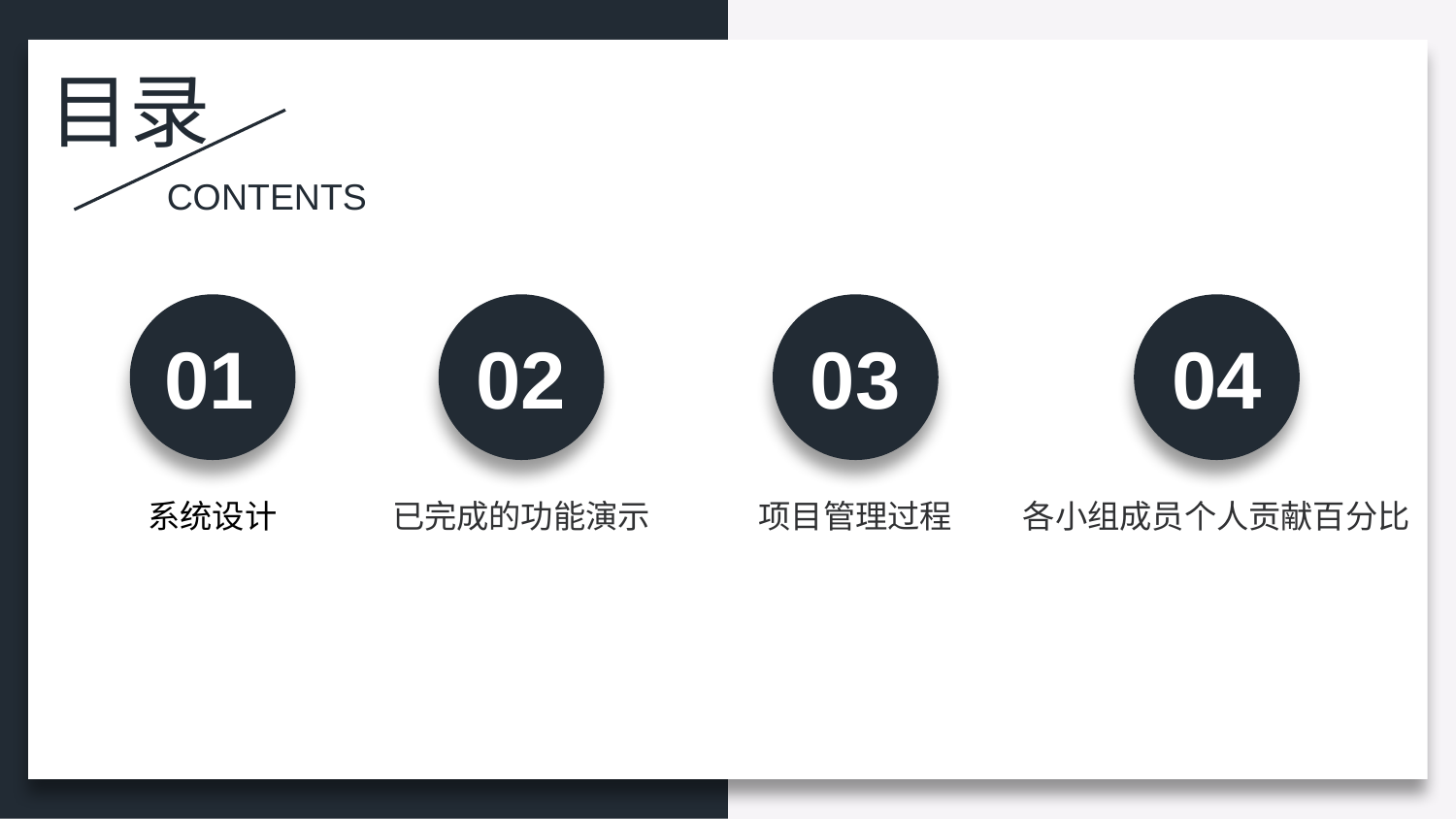

目录
CONTENTS

01
02
04
03
系统设计
已完成的功能演示
项目管理过程
各小组成员个人贡献百分比